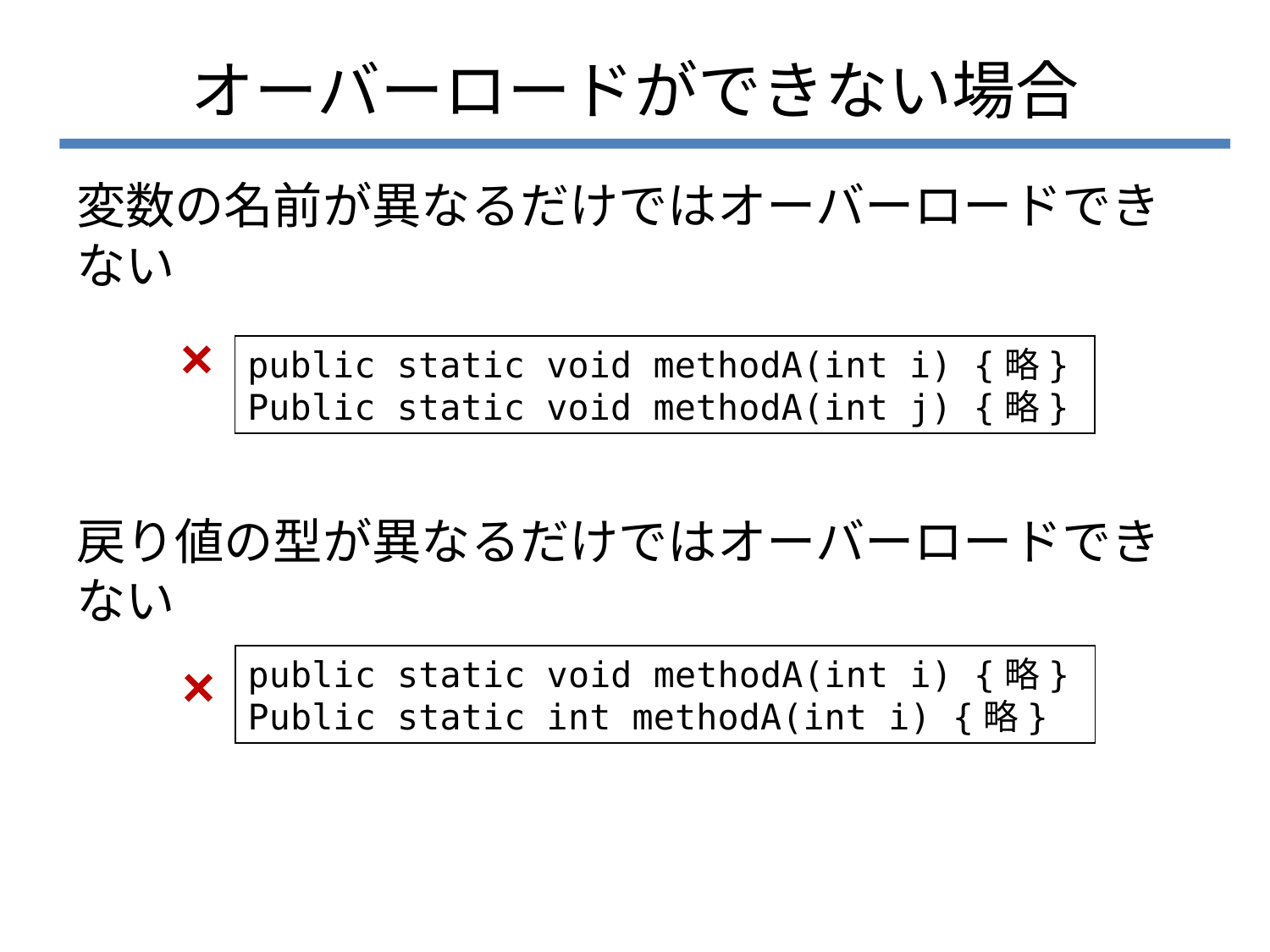

# オーバーロードができない場合
変数の名前が異なるだけではオーバーロードできない

戻り値の型が異なるだけではオーバーロードできない
×
public static void methodA(int i) {略}
Public static void methodA(int j) {略}
×
public static void methodA(int i) {略}
Public static int methodA(int i) {略}